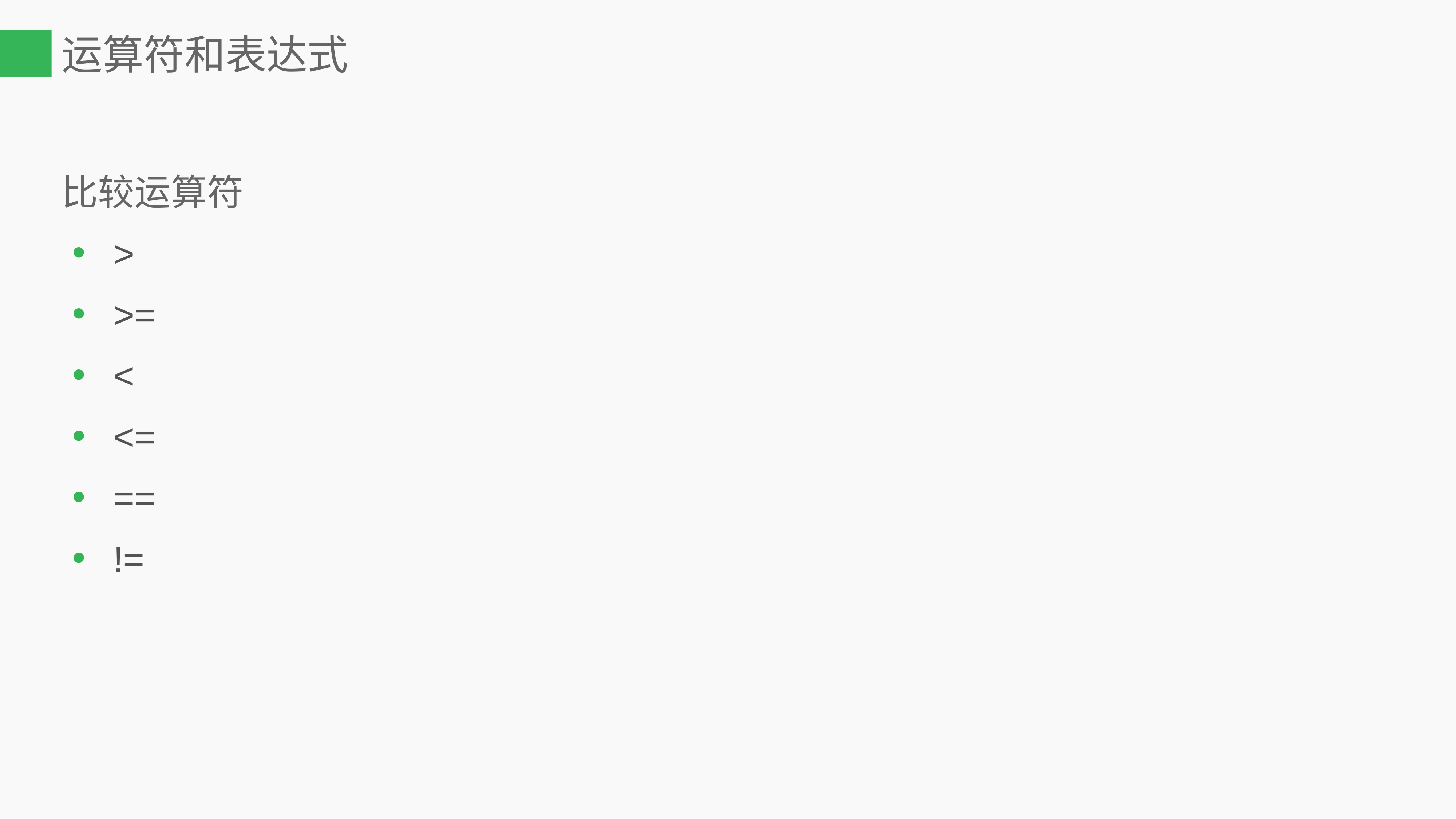

# 运算符和表达式
比较运算符
>
>=
<
<=
==
!=